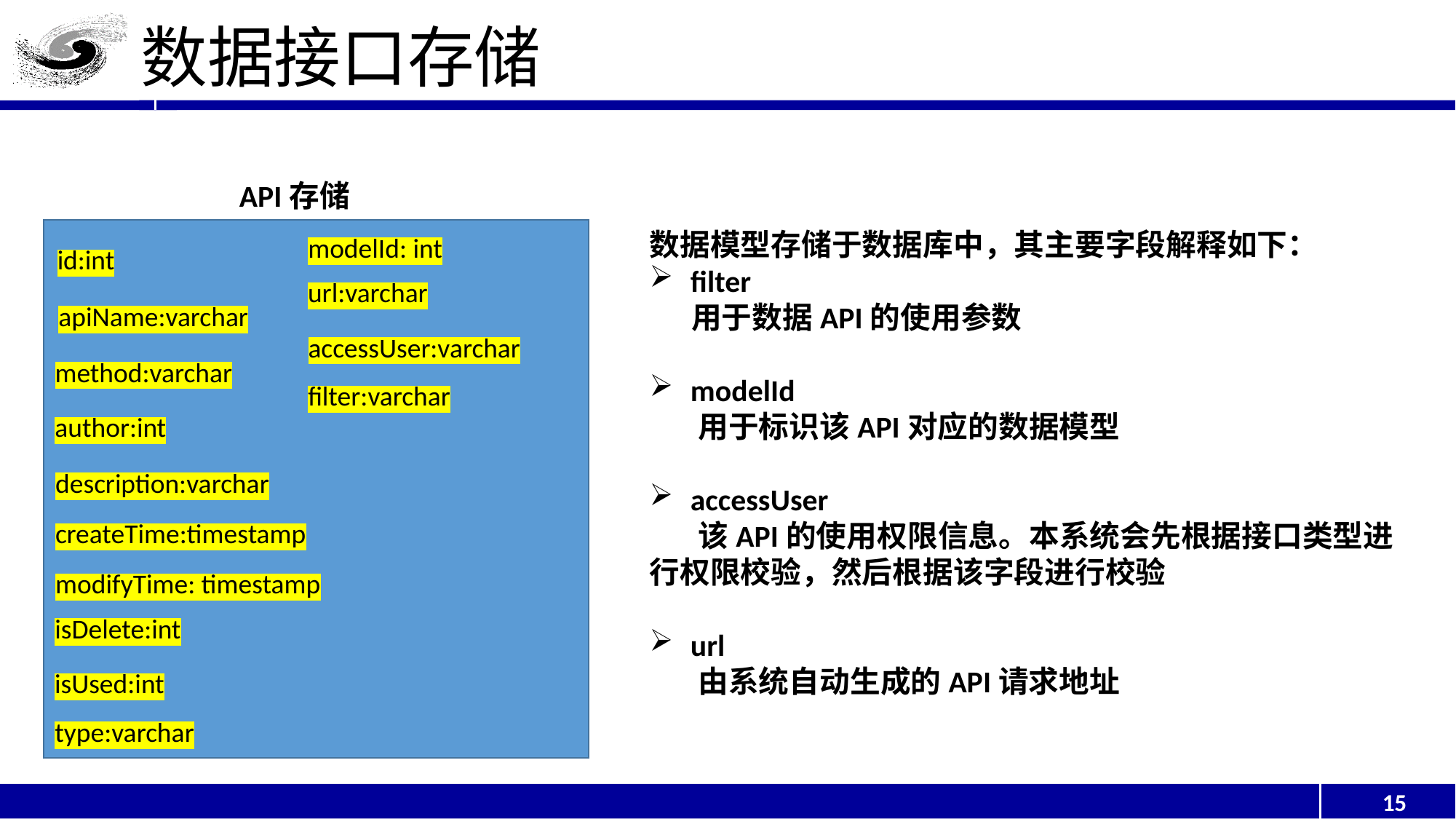

# 数据接口存储
API存储

数据模型存储于数据库中，其主要字段解释如下：
filter
     用于数据API的使用参数

modelId
      用于标识该API对应的数据模型

accessUser
      该API的使用权限信息。本系统会先根据接口类型进行权限校验，然后根据该字段进行校验

url
      由系统自动生成的API请求地址

modelId: int
id:int
url:varchar
apiName:varchar
accessUser:varchar
method:varchar
filter:varchar
author:int
description:varchar
createTime:timestamp
modifyTime: timestamp
isDelete:int
isUsed:int
type:varchar